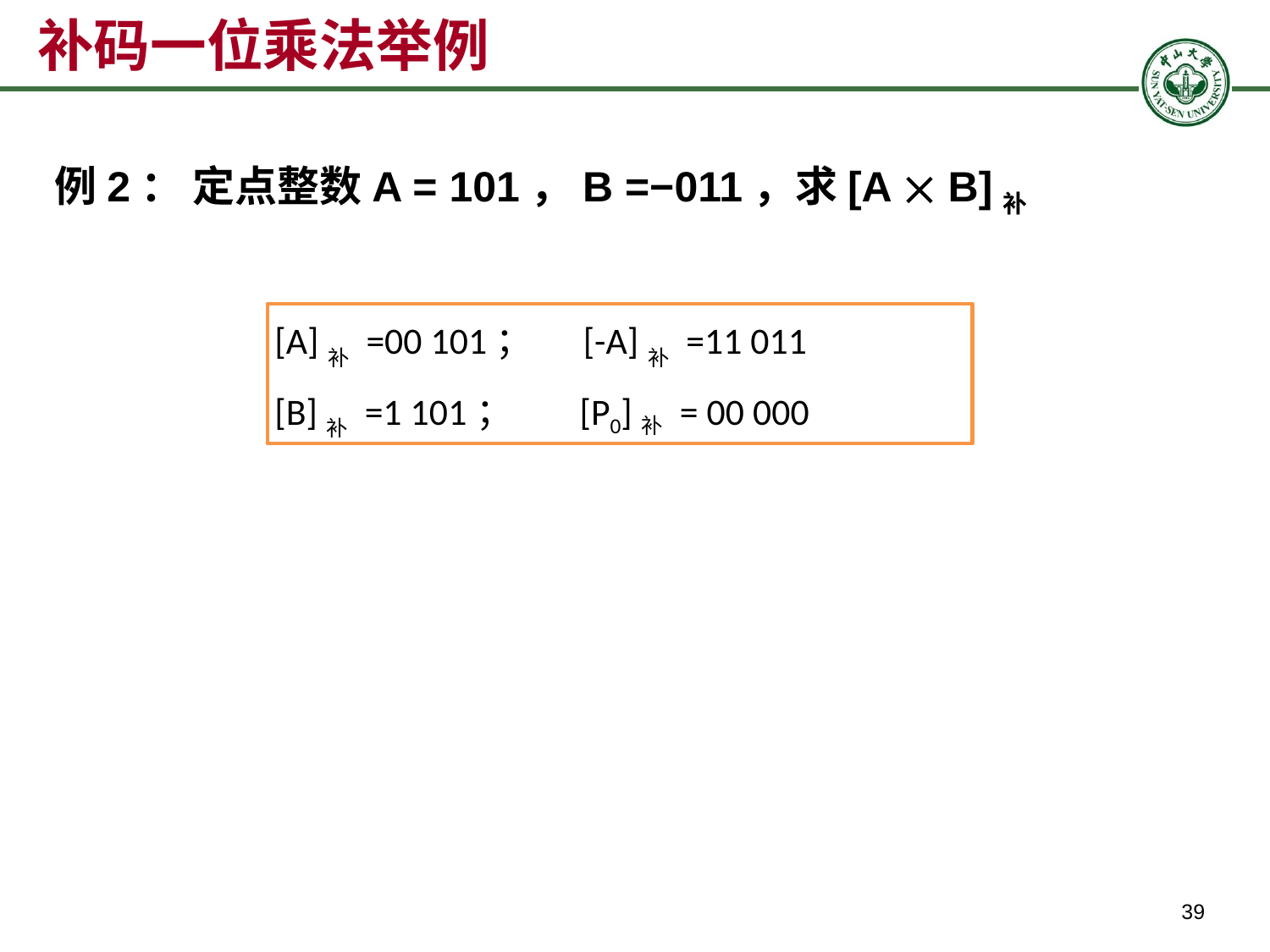

补码一位乘法举例
例2： 定点整数A = 101，B =−011，求[A × B]补
[A]补 =00 101；     [-A]补 =11 011
[B]补 =1 101；       [P0]补 = 00 000